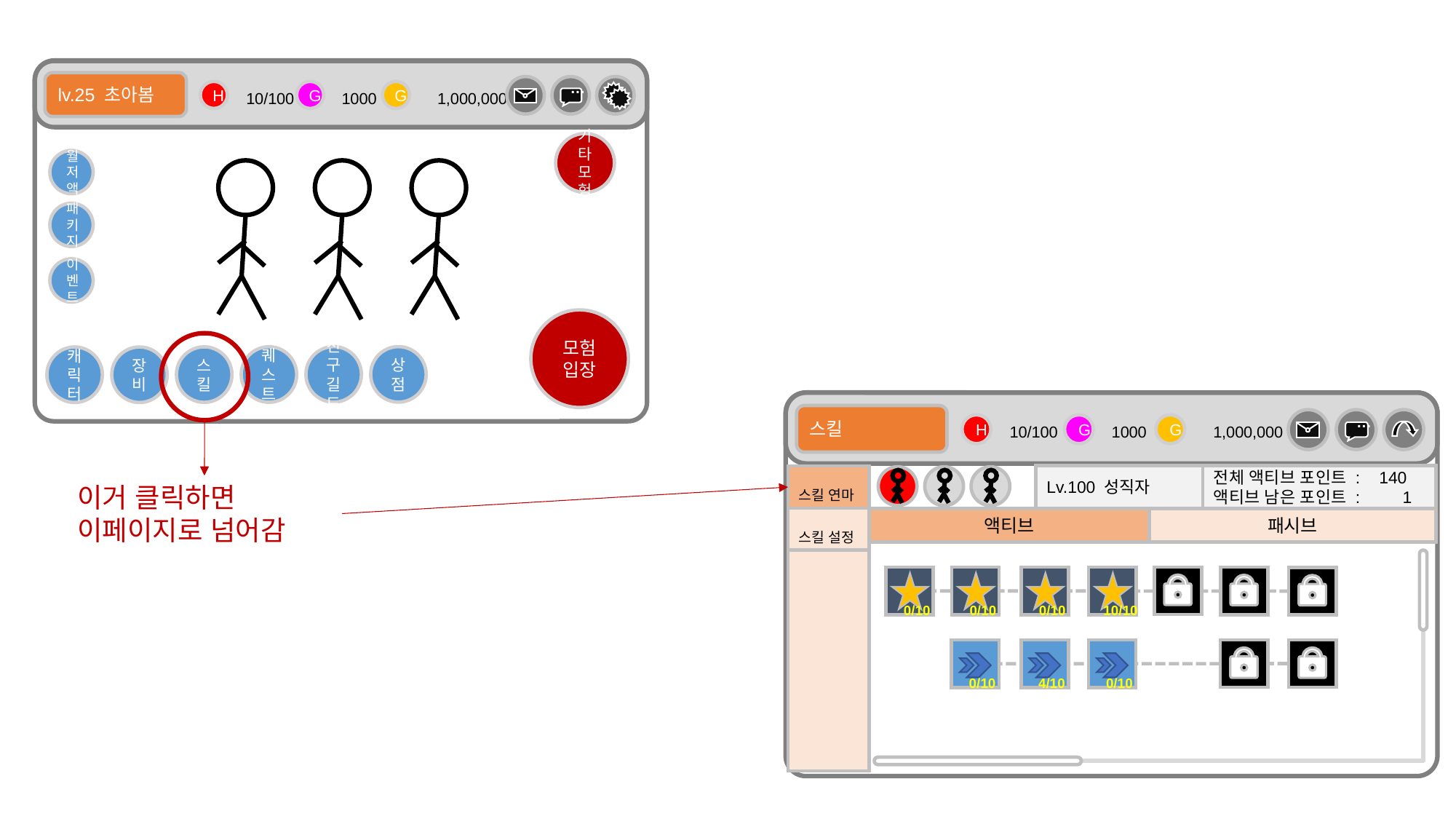

lv.25 초아봄
c
…
m

s

H
10/100
G
1000
G
1,000,000

기타
모험
월저액
패키지
이벤트

모험
입장
친구
길드
상점
퀘스트
스킬
캐릭터
장비

스킬
c
…
m

H
10/100
G
1000
G
1,000,000
Lv.100 성직자
전체 액티브 포인트 :    140
액티브 남은 포인트 :         1
스킬 연마
스킬 설정

패시브
액티브

0/10

0/10

0/10

10/10

0/10

4/10

0/10
이거 클릭하면 이페이지로 넘어감